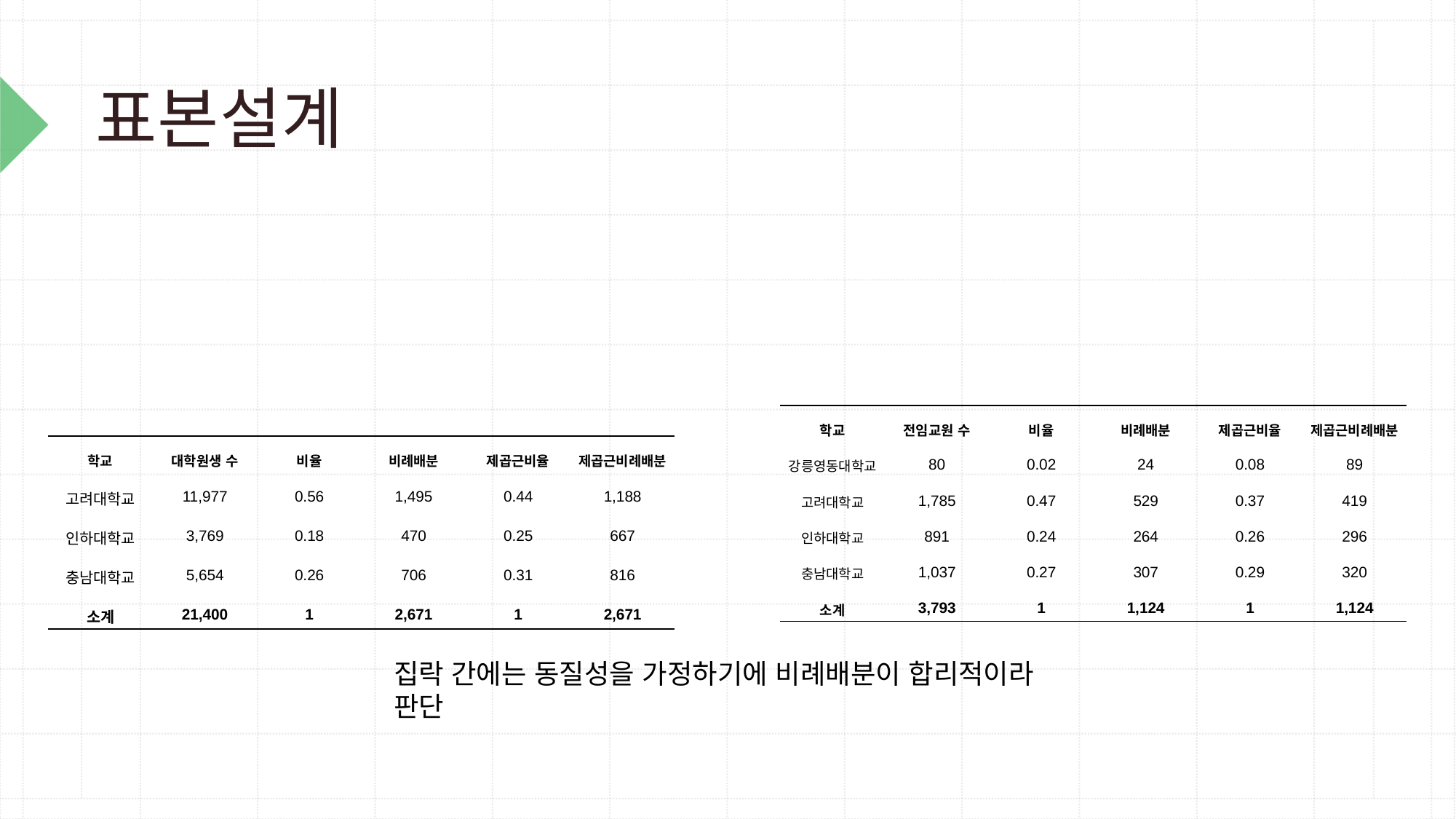

# 표본설계
| 학교 | 전임교원 수 | 비율 | 비례배분 | 제곱근비율 | 제곱근비례배분 |
| --- | --- | --- | --- | --- | --- |
| 강릉영동대학교 | 80 | 0.02 | 24 | 0.08 | 89 |
| 고려대학교 | 1,785 | 0.47 | 529 | 0.37 | 419 |
| 인하대학교 | 891 | 0.24 | 264 | 0.26 | 296 |
| 충남대학교 | 1,037 | 0.27 | 307 | 0.29 | 320 |
| 소계 | 3,793 | 1 | 1,124 | 1 | 1,124 |
| 학교 | 대학원생 수 | 비율 | 비례배분 | 제곱근비율 | 제곱근비례배분 |
| --- | --- | --- | --- | --- | --- |
| 고려대학교 | 11,977 | 0.56 | 1,495 | 0.44 | 1,188 |
| 인하대학교 | 3,769 | 0.18 | 470 | 0.25 | 667 |
| 충남대학교 | 5,654 | 0.26 | 706 | 0.31 | 816 |
| 소계 | 21,400 | 1 | 2,671 | 1 | 2,671 |
집락 간에는 동질성을 가정하기에 비례배분이 합리적이라 판단